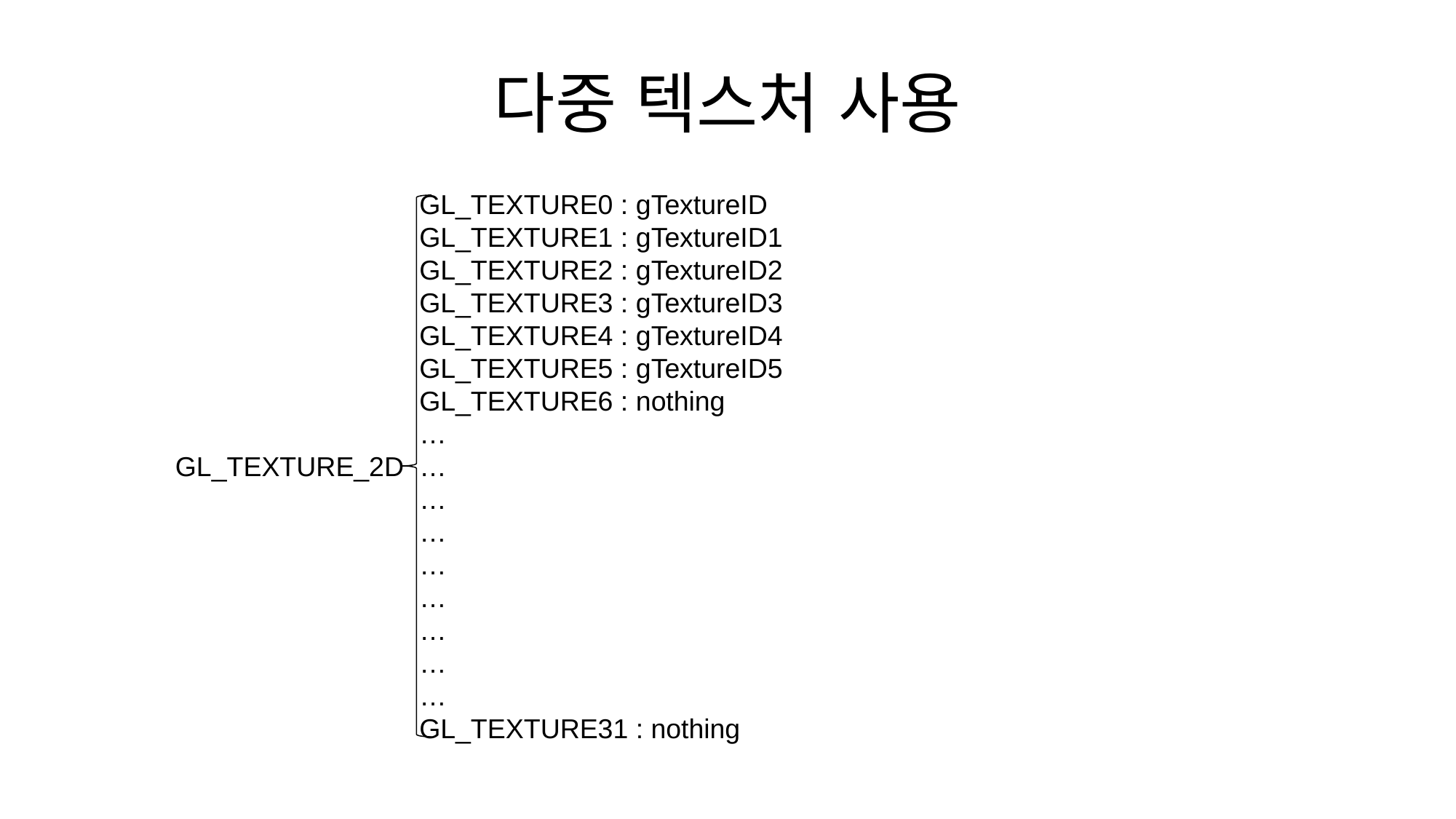

# 다중 텍스처 사용
GL_TEXTURE0 : gTextureID
GL_TEXTURE1 : gTextureID1
GL_TEXTURE2 : gTextureID2
GL_TEXTURE3 : gTextureID3
GL_TEXTURE4 : gTextureID4
GL_TEXTURE5 : gTextureID5
GL_TEXTURE6 : nothing
…
…
…
…
…
…
…
…
…
GL_TEXTURE31 : nothing

GL_TEXTURE_2D